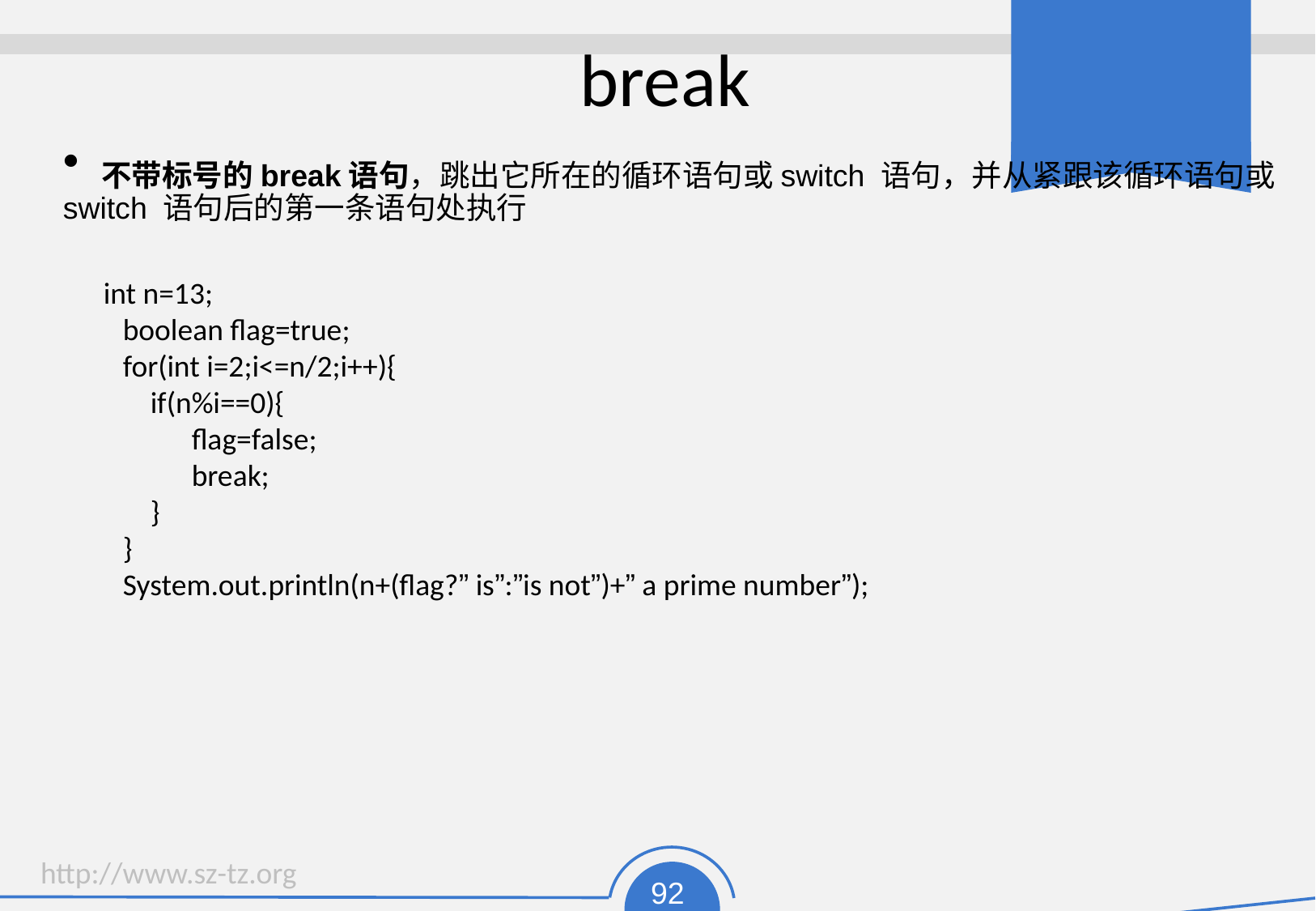

# break
 不带标号的break语句，跳出它所在的循环语句或switch 语句，并从紧跟该循环语句或switch 语句后的第一条语句处执行
      int n=13;
boolean flag=true;
for(int i=2;i<=n/2;i++){
    if(n%i==0){
          flag=false;
          break;
    }
}
System.out.println(n+(flag?” is”:”is not”)+” a prime number”);